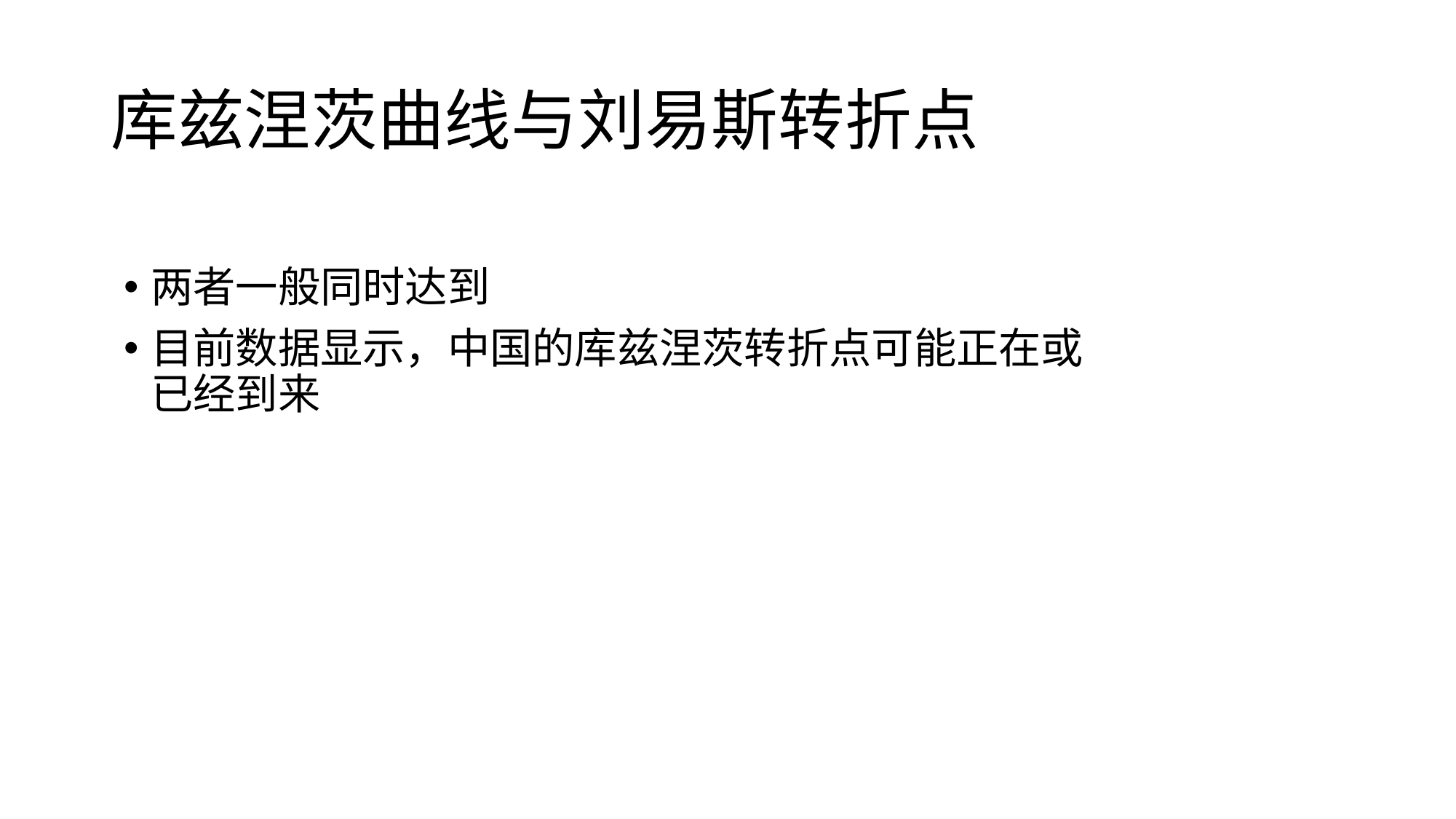

# 库兹涅茨曲线与刘易斯转折点
两者一般同时达到
目前数据显示，中国的库兹涅茨转折点可能正在或已经到来